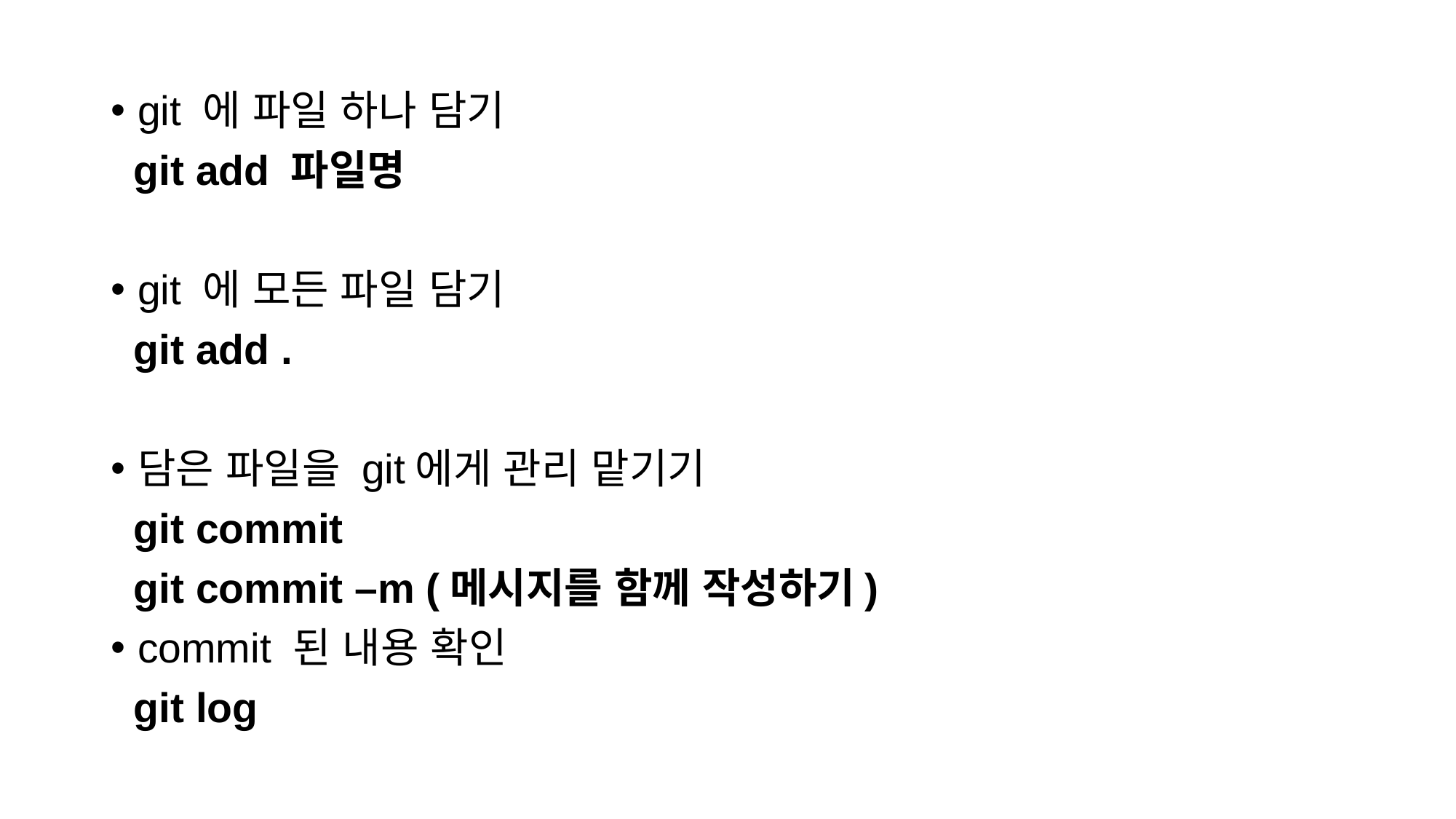

git 에 파일 하나 담기
  git add 파일명

git 에 모든 파일 담기
  git add .

담은 파일을 git에게 관리 맡기기
  git commit
  git commit –m (메시지를 함께 작성하기)
commit 된 내용 확인
  git log